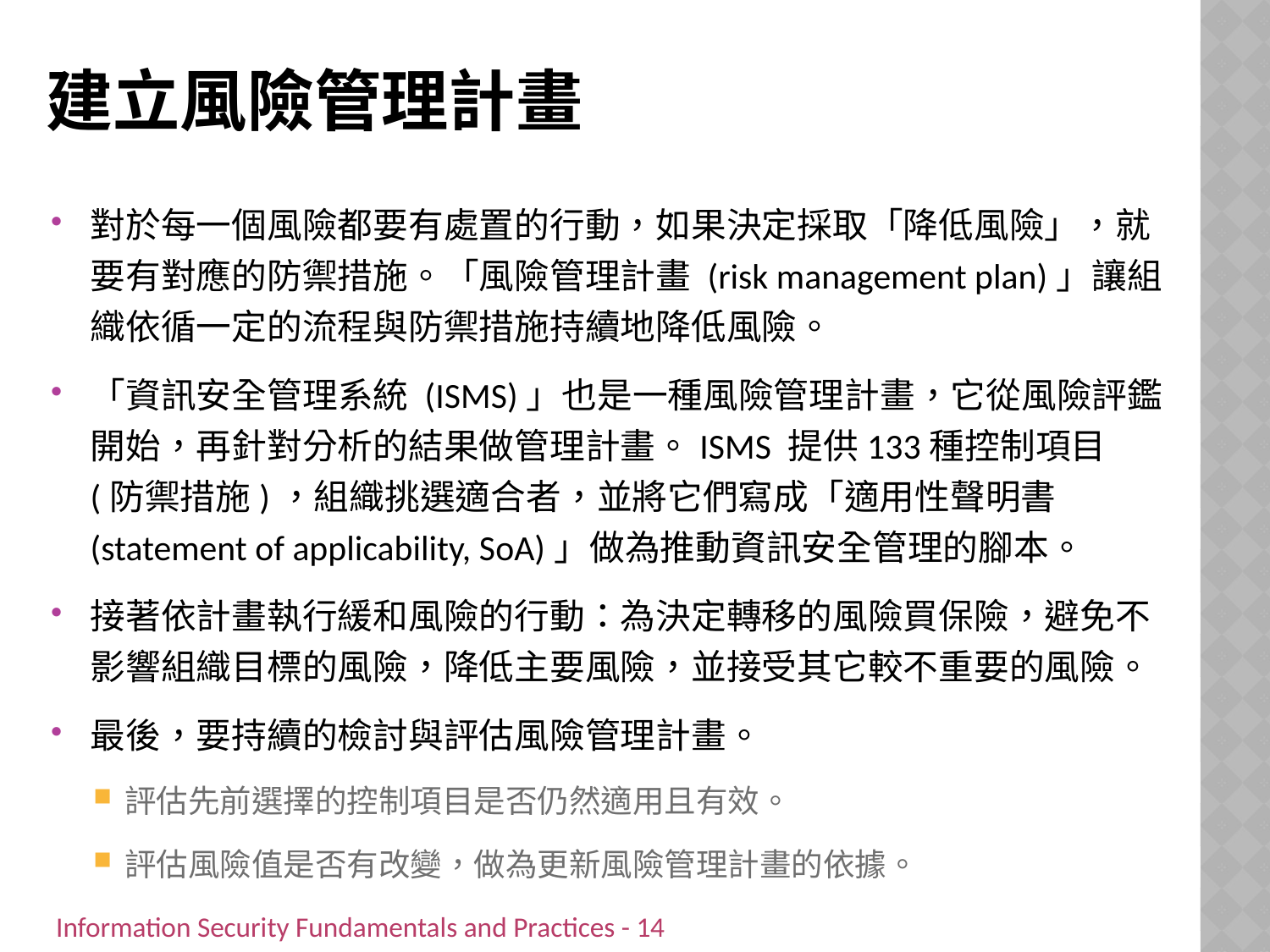

# 建立風險管理計畫
對於每一個風險都要有處置的行動，如果決定採取「降低風險」，就要有對應的防禦措施。「風險管理計畫 (risk management plan)」讓組織依循一定的流程與防禦措施持續地降低風險。
「資訊安全管理系統 (ISMS)」也是一種風險管理計畫，它從風險評鑑開始，再針對分析的結果做管理計畫。ISMS 提供133種控制項目 (防禦措施)，組織挑選適合者，並將它們寫成「適用性聲明書 (statement of applicability, SoA)」做為推動資訊安全管理的腳本。
接著依計畫執行緩和風險的行動：為決定轉移的風險買保險，避免不影響組織目標的風險，降低主要風險，並接受其它較不重要的風險。
最後，要持續的檢討與評估風險管理計畫。
評估先前選擇的控制項目是否仍然適用且有效。
評估風險值是否有改變，做為更新風險管理計畫的依據。